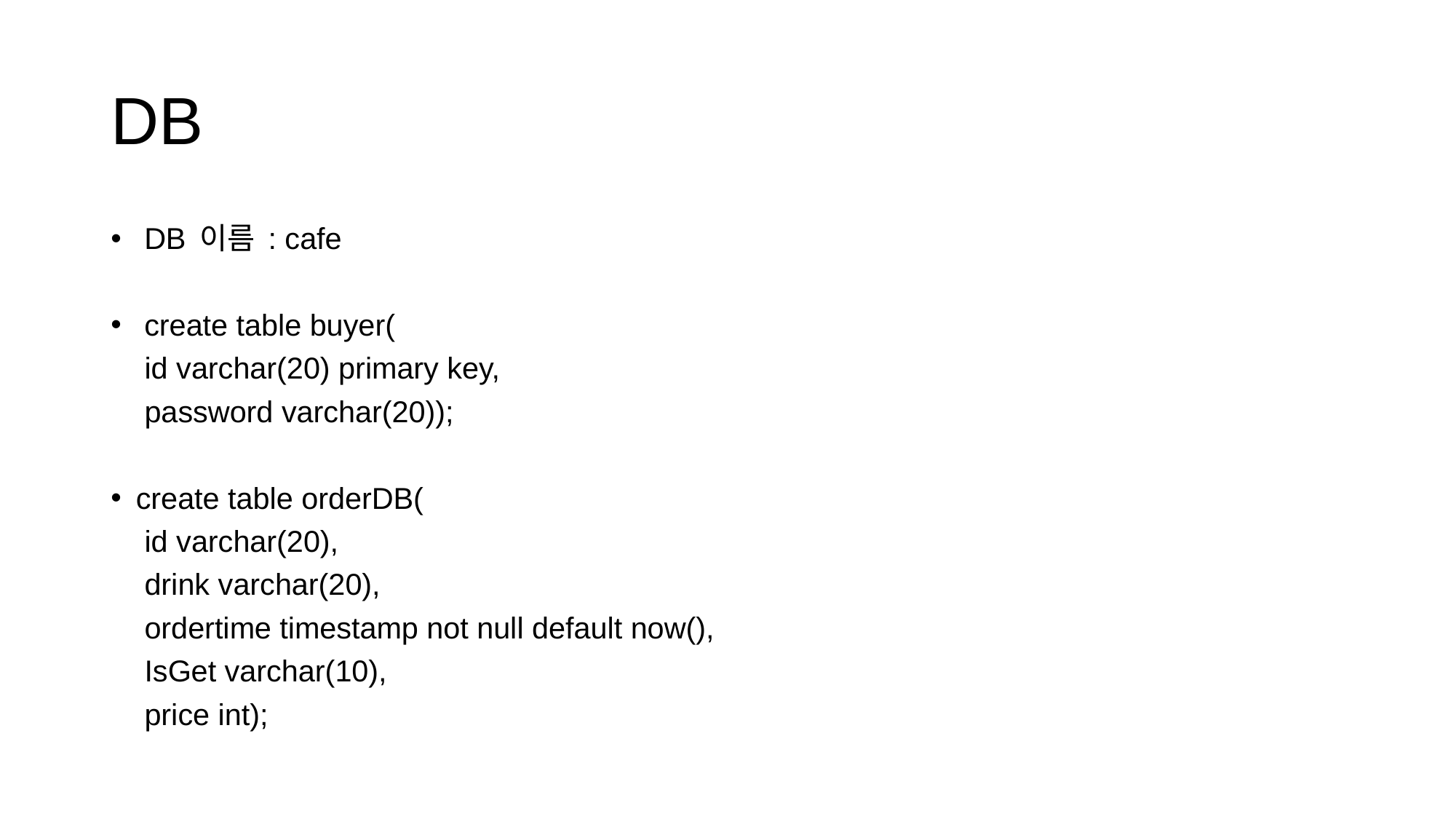

# DB
 DB 이름 : cafe

 create table buyer(
    id varchar(20) primary key,
    password varchar(20));

create table orderDB(
    id varchar(20),
    drink varchar(20),
    ordertime timestamp not null default now(),
    IsGet varchar(10),
    price int);